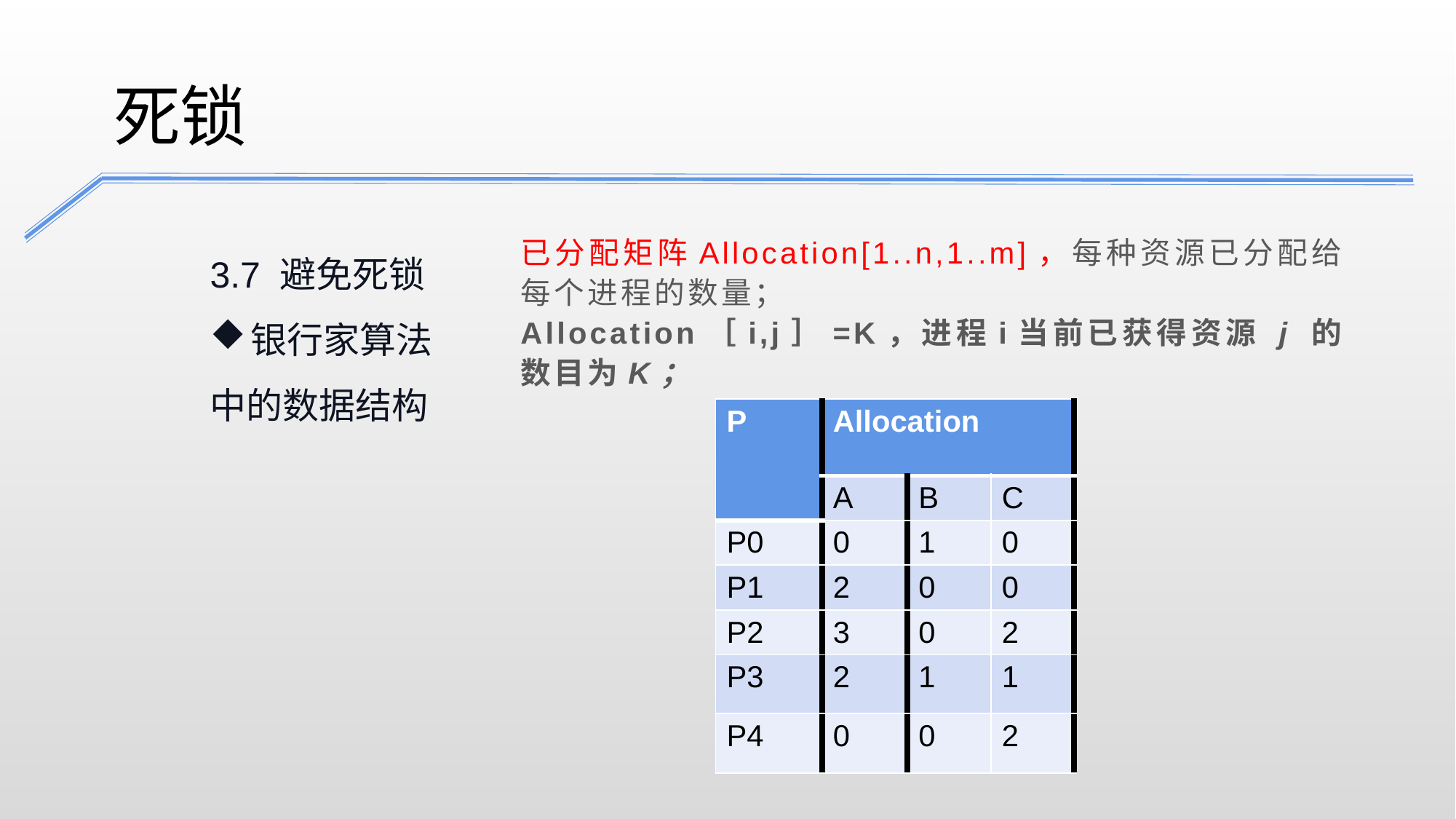

死锁

3.7 避免死锁
银行家算法
中的数据结构

已分配矩阵Allocation[1..n,1..m]，每种资源已分配给每个进程的数量；
Allocation［i,j］=K，进程i当前已获得资源 j 的数目为K；
| P | Allocation |  |  |
| --- | --- | --- | --- |
|  | A | B | C |
| P0 | 0 | 1 | 0 |
| P1 | 2 | 0 | 0 |
| P2 | 3 | 0 | 2 |
| P3 | 2 | 1 | 1 |
| P4 | 0 | 0 | 2 |